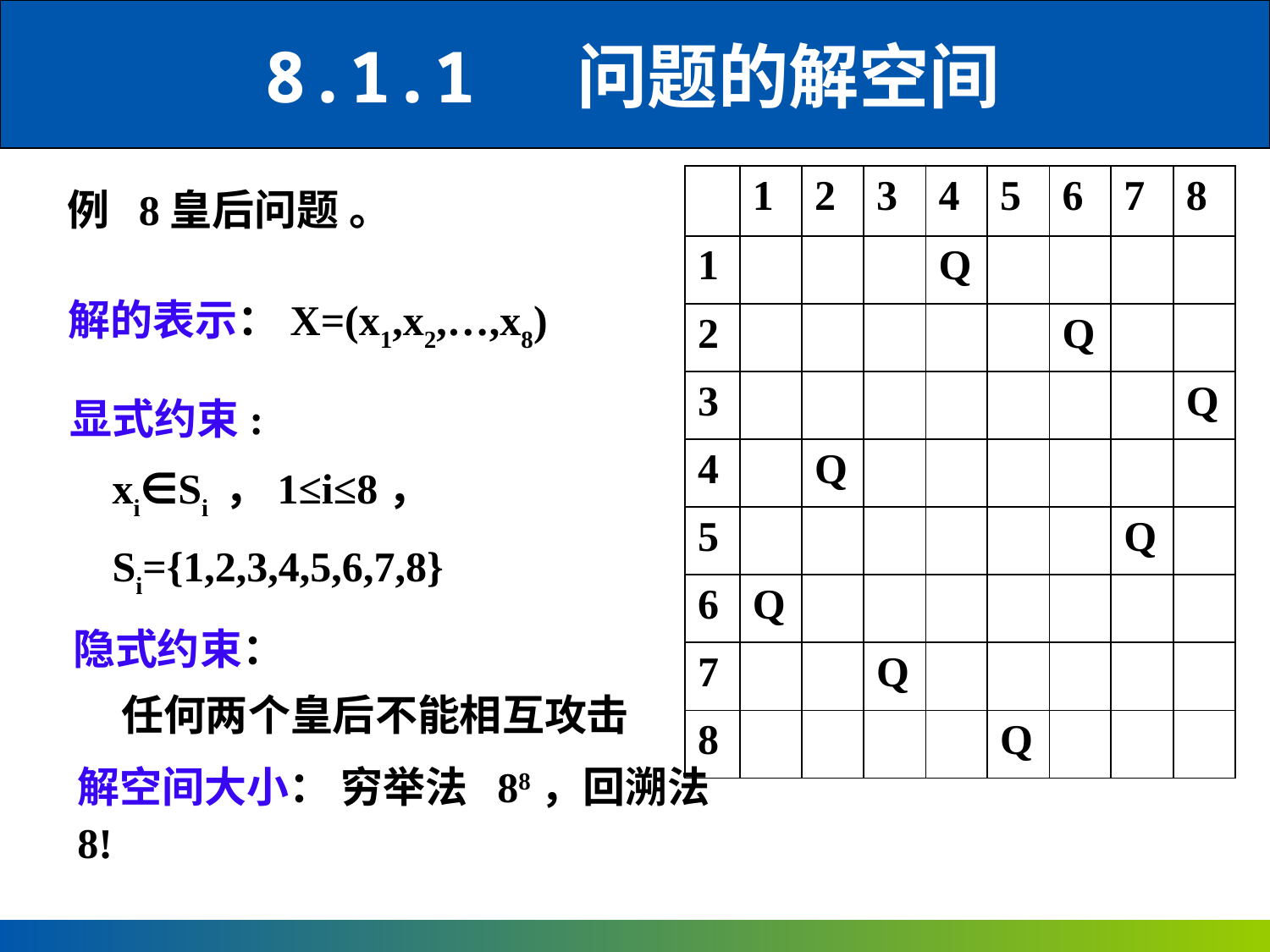

8.1.1  问题的解空间
 例  8皇后问题 。
|  | 1 | 2 | 3 | 4 | 5 | 6 | 7 | 8 |
| --- | --- | --- | --- | --- | --- | --- | --- | --- |
| 1 |  |  |  | Q |  |  |  |  |
| 2 |  |  |  |  |  | Q |  |  |
| 3 |  |  |  |  |  |  |  | Q |
| 4 |  | Q |  |  |  |  |  |  |
| 5 |  |  |  |  |  |  | Q |  |
| 6 | Q |  |  |  |  |  |  |  |
| 7 |  |  | Q |  |  |  |  |  |
| 8 |  |  |  |  | Q |  |  |  |
解的表示：X=(x1,x2,…,x8)
显式约束:
    xi∈Si ，1≤i≤8，
    Si={1,2,3,4,5,6,7,8}
隐式约束：
    任何两个皇后不能相互攻击
解空间大小： 穷举法  88，回溯法  8!